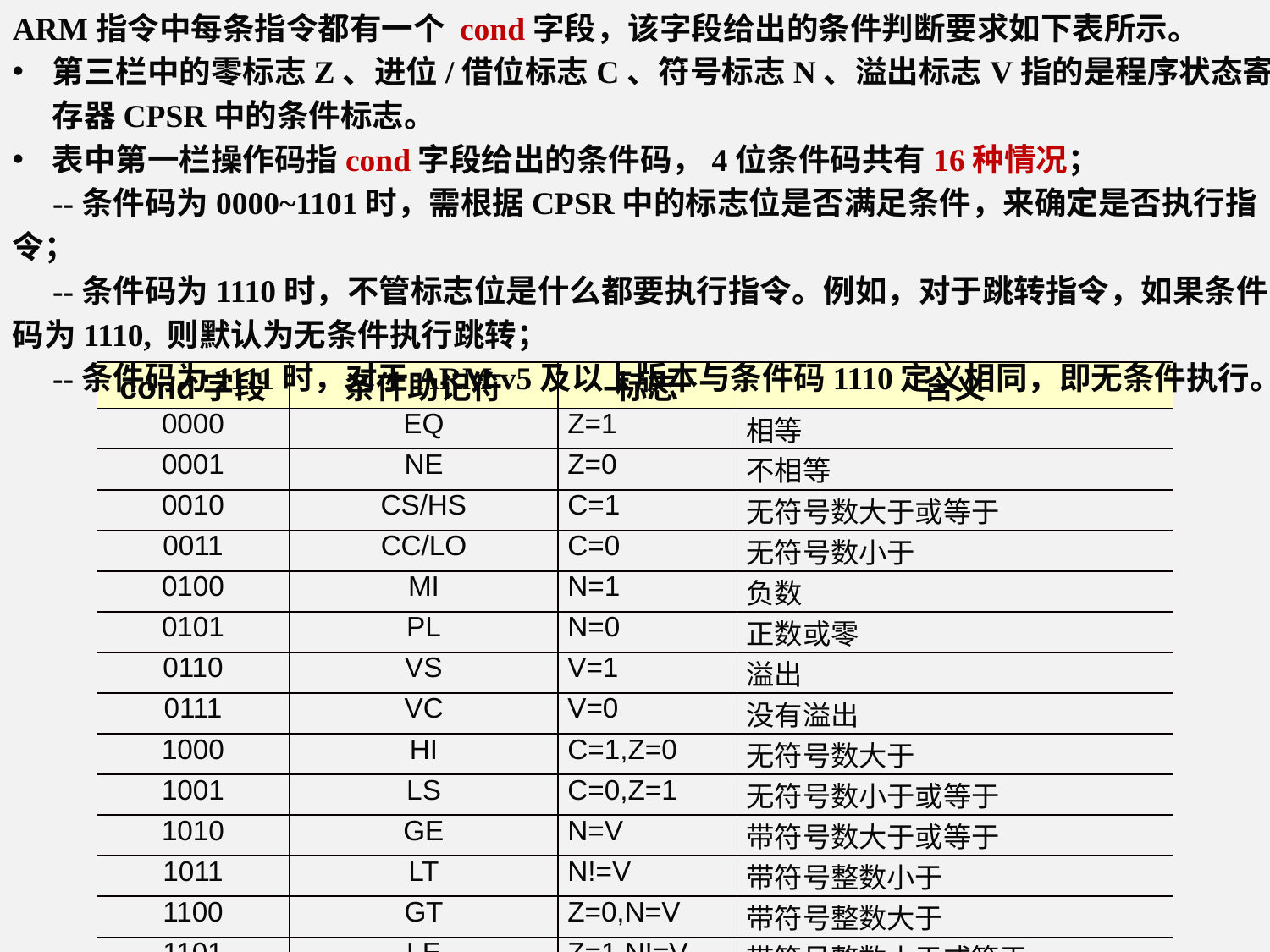

ARM指令中每条指令都有一个 cond字段，该字段给出的条件判断要求如下表所示。
第三栏中的零标志Z、进位/借位标志C、符号标志N、溢出标志V指的是程序状态寄存器CPSR中的条件标志。
表中第一栏操作码指cond字段给出的条件码，4位条件码共有16种情况；
     --条件码为0000~1101时，需根据CPSR中的标志位是否满足条件，来确定是否执行指令；
     --条件码为1110时，不管标志位是什么都要执行指令。例如，对于跳转指令，如果条件码为1110, 则默认为无条件执行跳转；
     --条件码为1111时，对于ARM v5及以上版本与条件码1110定义相同，即无条件执行。
| cond字段 | 条件助记符 | 标志 | 含义 |
| --- | --- | --- | --- |
| 0000 | EQ | Z=1 | 相等 |
| 0001 | NE | Z=0 | 不相等 |
| 0010 | CS/HS | C=1 | 无符号数大于或等于 |
| 0011 | CC/LO | C=0 | 无符号数小于 |
| 0100 | MI | N=1 | 负数 |
| 0101 | PL | N=0 | 正数或零 |
| 0110 | VS | V=1 | 溢出 |
| 0111 | VC | V=0 | 没有溢出 |
| 1000 | HI | C=1,Z=0 | 无符号数大于 |
| 1001 | LS | C=0,Z=1 | 无符号数小于或等于 |
| 1010 | GE | N=V | 带符号数大于或等于 |
| 1011 | LT | N!=V | 带符号整数小于 |
| 1100 | GT | Z=0,N=V | 带符号整数大于 |
| 1101 | LE | Z=1,N!=V | 带符号整数小于或等于 |
| 1110 | AL | 任何 | 无条件执行（指令默认条件） |
| 1111 | AL(v5及以上版本) | 任何 | V3与v4版本，不要使用 |